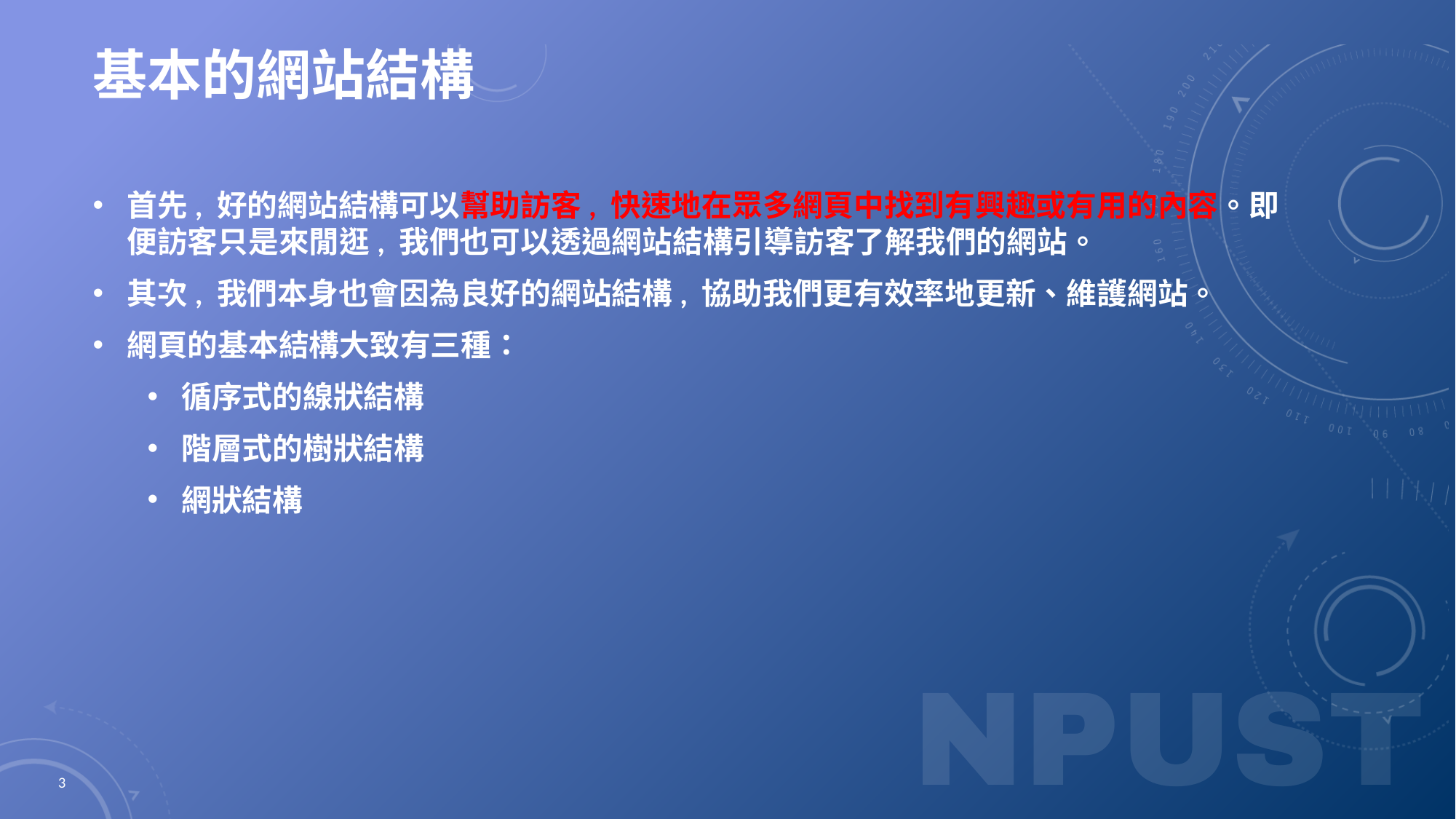

# 基本的網站結構
首先, 好的網站結構可以幫助訪客, 快速地在眾多網頁中找到有興趣或有用的內容。即便訪客只是來閒逛, 我們也可以透過網站結構引導訪客了解我們的網站。
其次, 我們本身也會因為良好的網站結構, 協助我們更有效率地更新、維護網站。
網頁的基本結構大致有三種：
循序式的線狀結構
階層式的樹狀結構
網狀結構
3